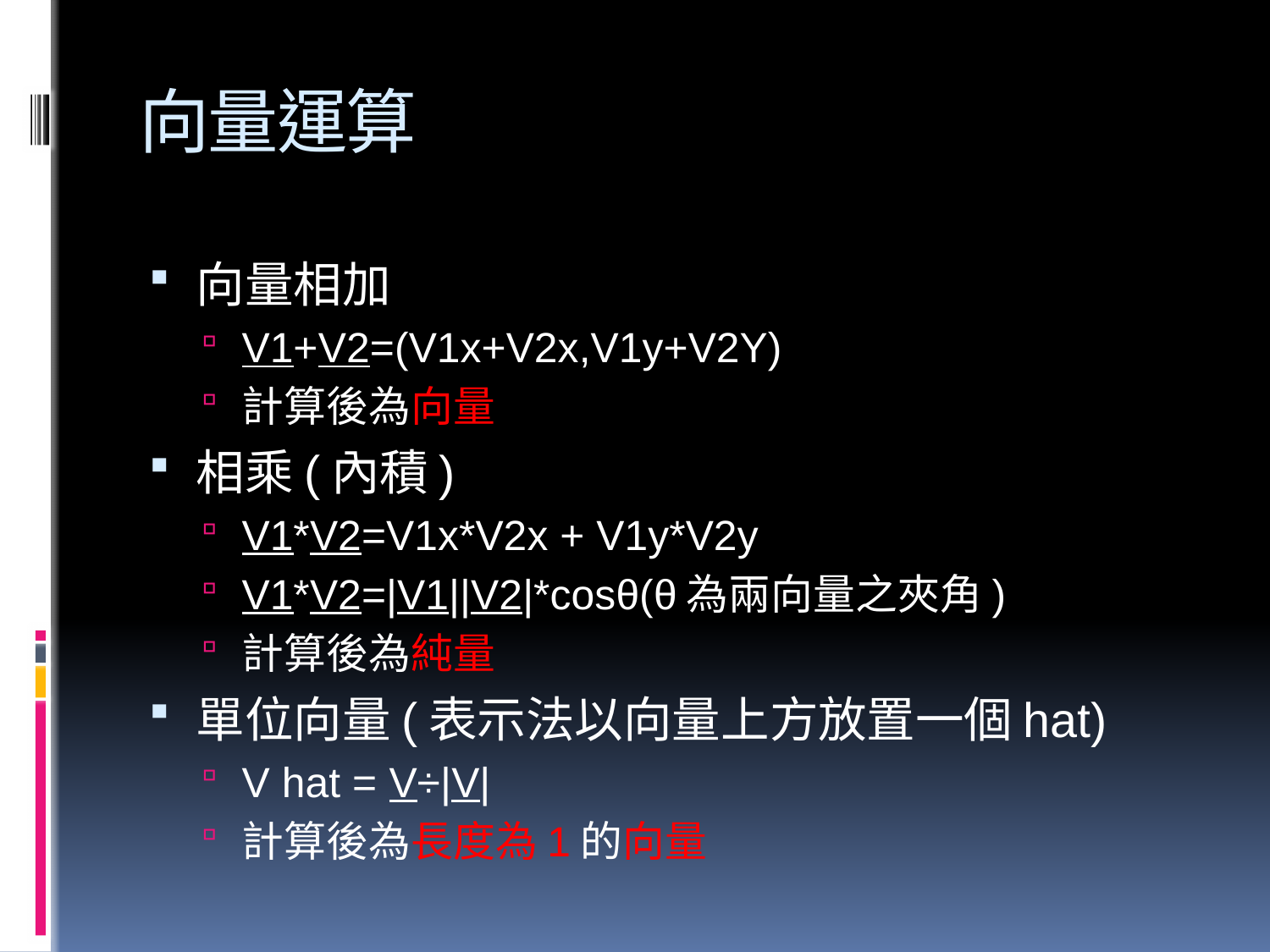

# 向量運算
向量相加
V1+V2=(V1x+V2x,V1y+V2Y)
計算後為向量
相乘(內積)
V1*V2=V1x*V2x + V1y*V2y
V1*V2=|V1||V2|*cosθ(θ為兩向量之夾角)
計算後為純量
單位向量(表示法以向量上方放置一個hat)
V hat = V÷|V|
計算後為長度為1的向量